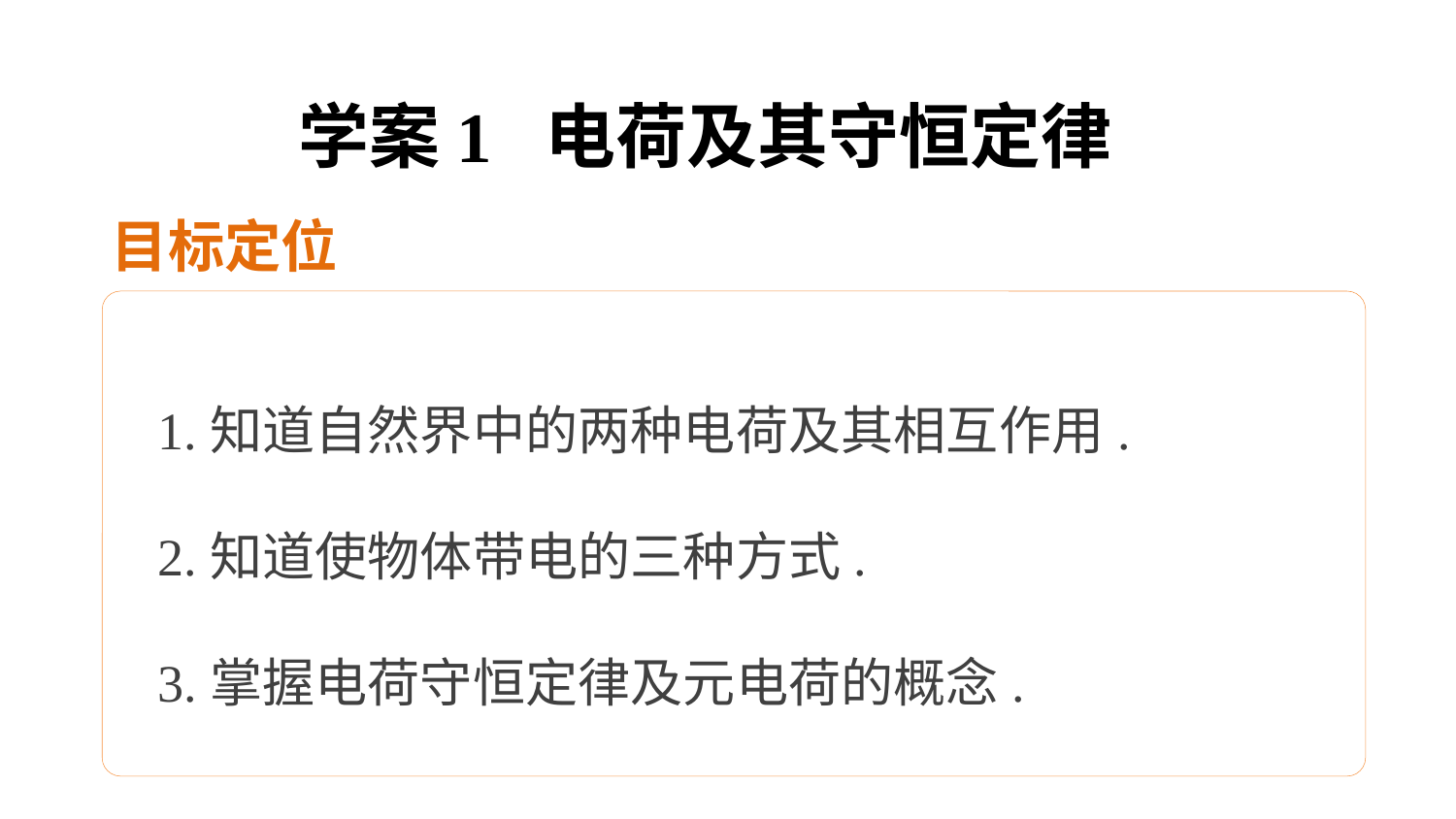

学案1  电荷及其守恒定律
目标定位

1.知道自然界中的两种电荷及其相互作用.
2.知道使物体带电的三种方式.
3.掌握电荷守恒定律及元电荷的概念.